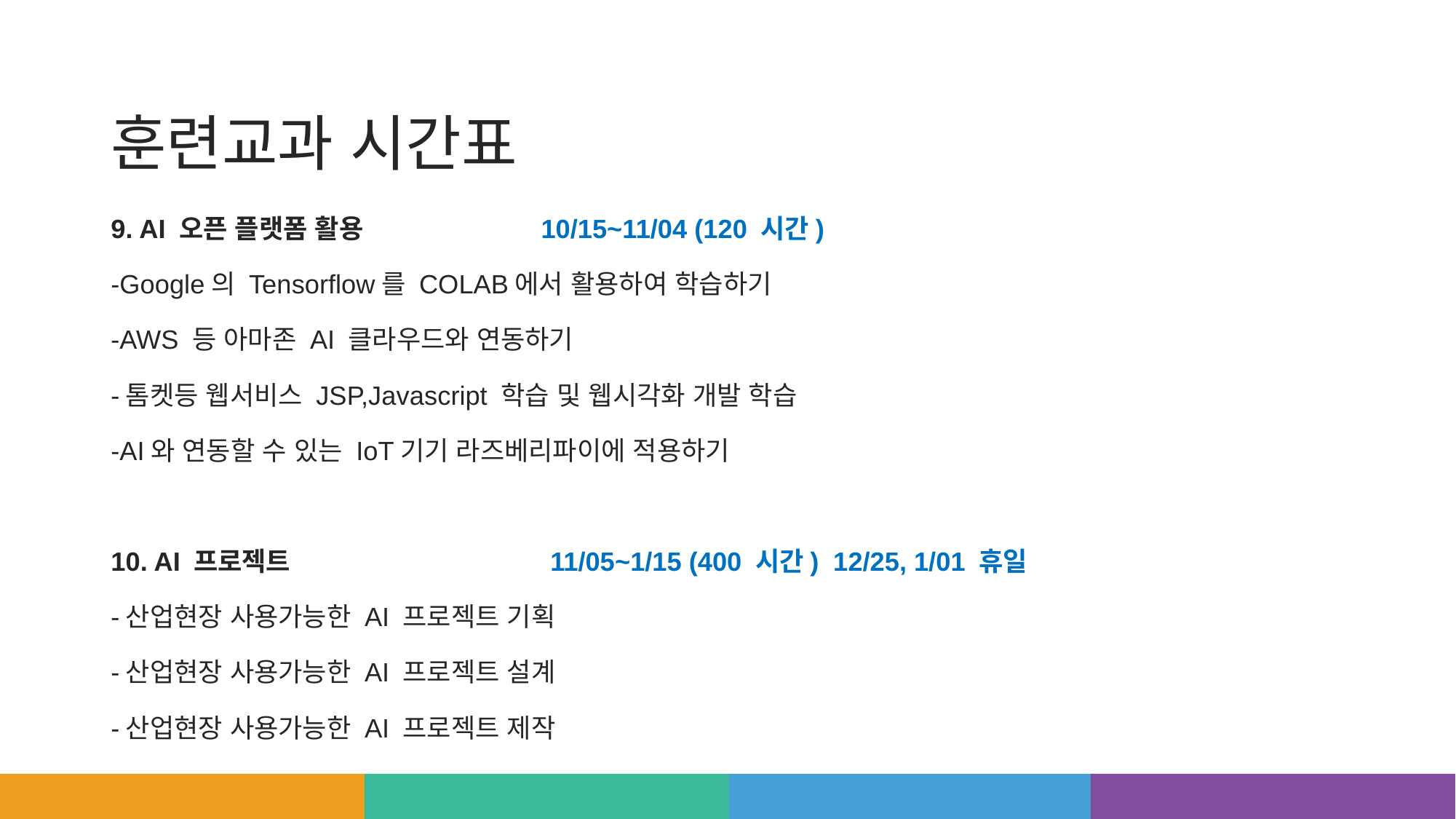

# 훈련교과 시간표
9. AI 오픈 플랫폼 활용                       10/15~11/04 (120 시간)
-Google의 Tensorflow를 COLAB에서 활용하여 학습하기
-AWS 등 아마존 AI 클라우드와 연동하기
-톰켓등 웹서비스 JSP,Javascript 학습 및 웹시각화 개발 학습
-AI와 연동할 수 있는 IoT기기 라즈베리파이에 적용하기

10. AI 프로젝트                                  11/05~1/15 (400 시간)  12/25, 1/01 휴일
-산업현장 사용가능한 AI 프로젝트 기획
-산업현장 사용가능한 AI 프로젝트 설계
-산업현장 사용가능한 AI 프로젝트 제작